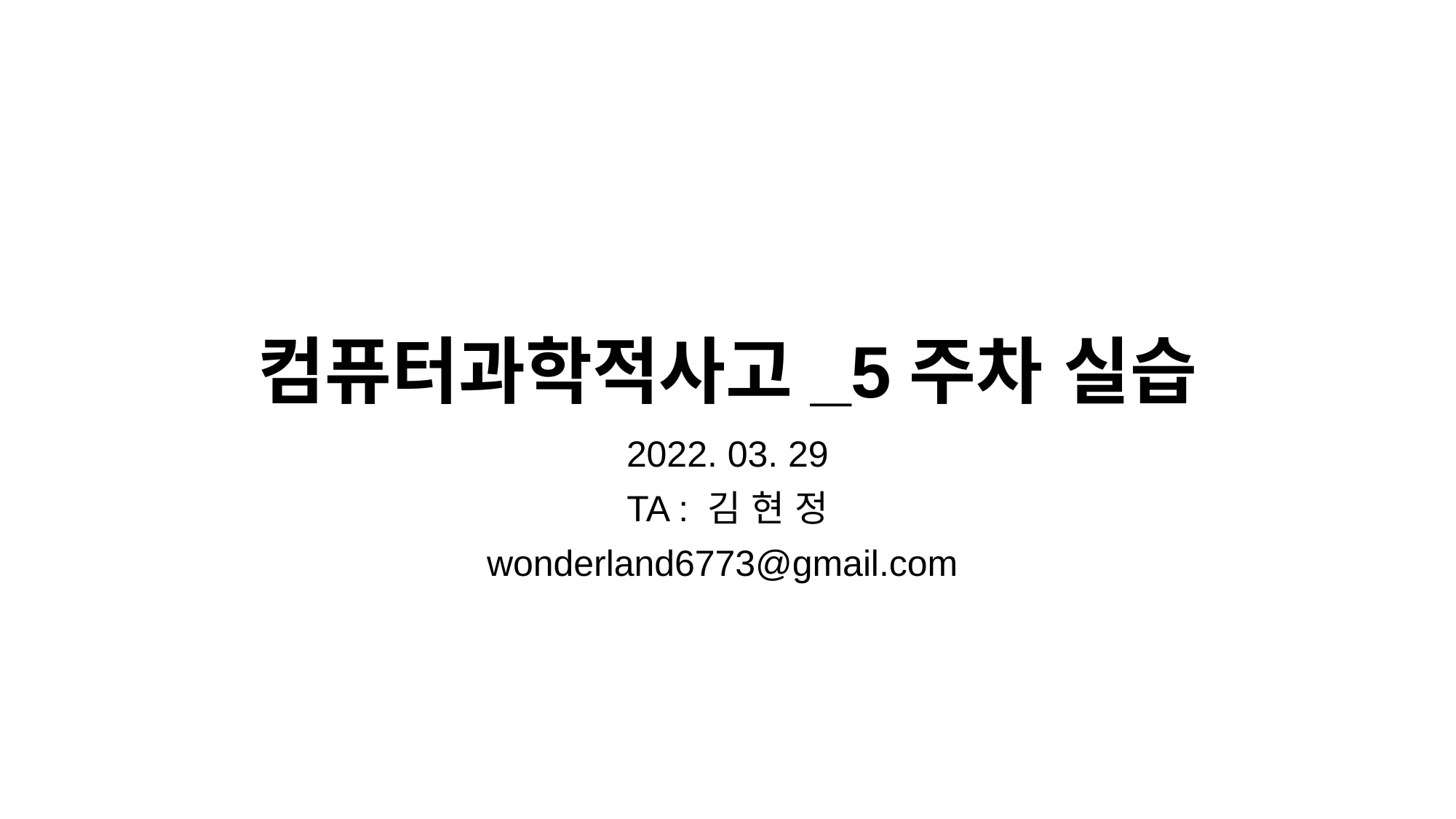

# 컴퓨터과학적사고_5주차 실습
2022. 03. 29
TA : 김 현 정
wonderland6773@gmail.com